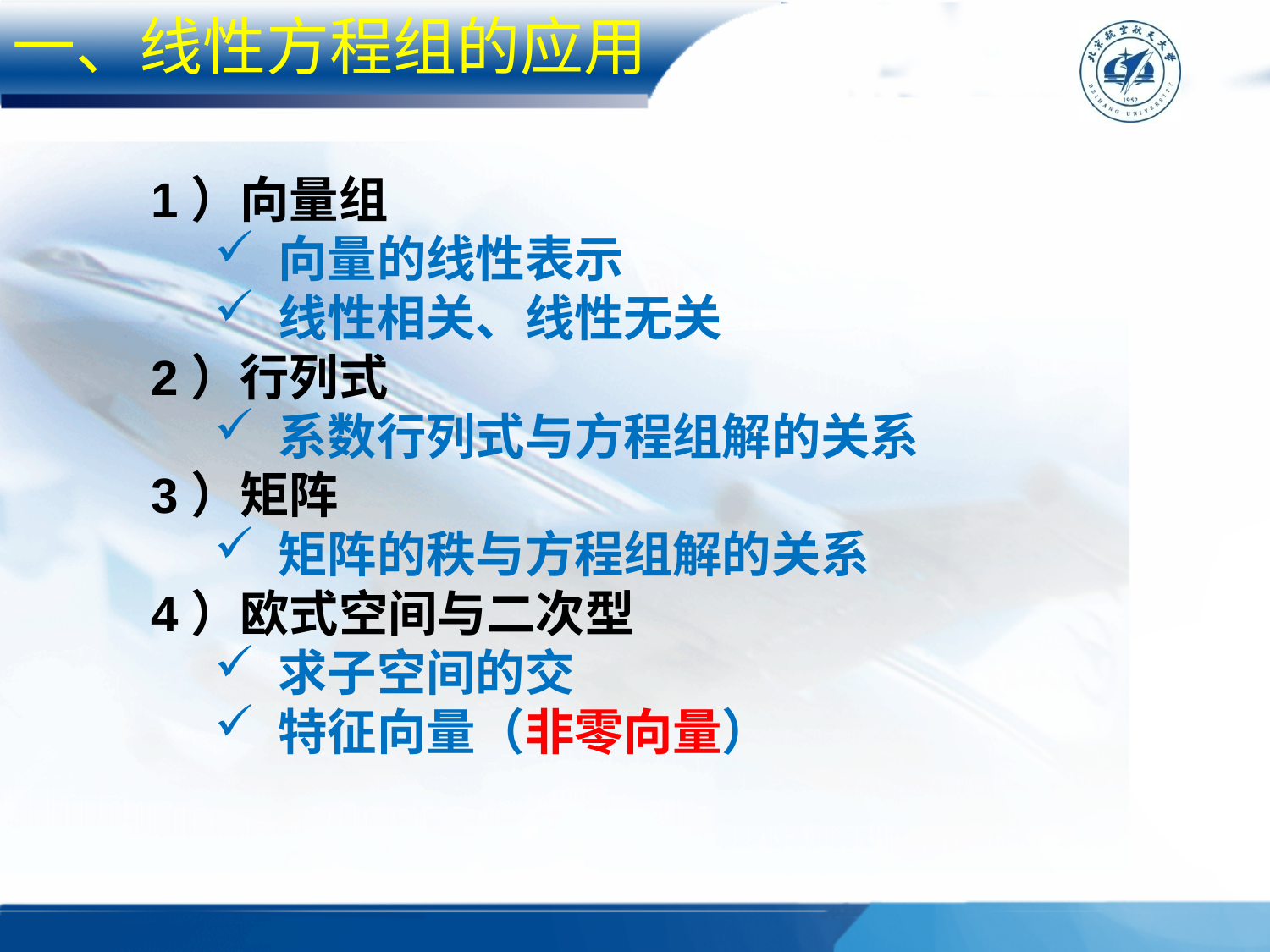

一、线性方程组的应用
1）向量组
向量的线性表示
线性相关、线性无关
2）行列式
系数行列式与方程组解的关系
3）矩阵
矩阵的秩与方程组解的关系
4）欧式空间与二次型
求子空间的交
特征向量（非零向量）